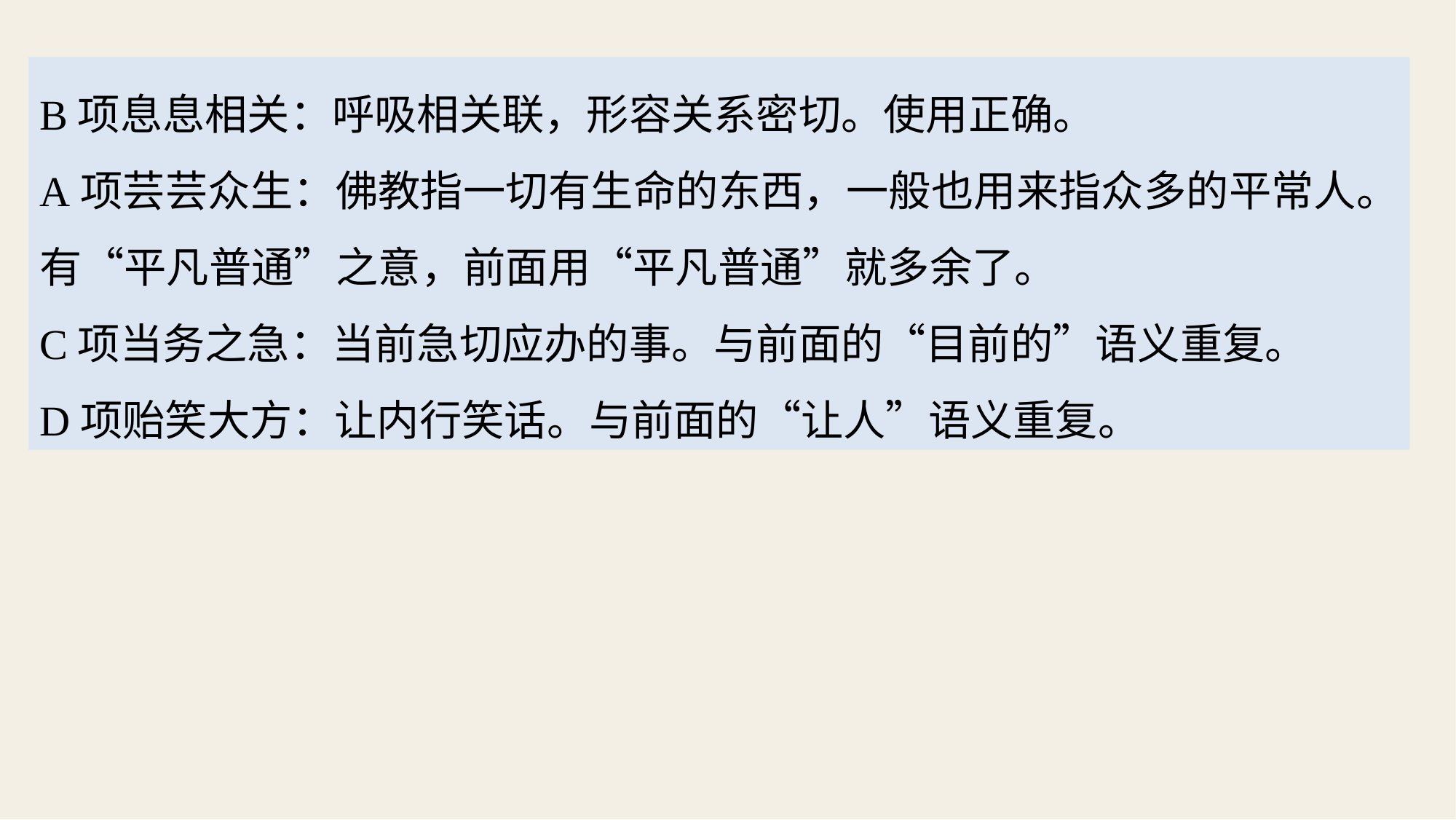

B项息息相关：呼吸相关联，形容关系密切。使用正确。
A项芸芸众生：佛教指一切有生命的东西，一般也用来指众多的平常人。有“平凡普通”之意，前面用“平凡普通”就多余了。
C项当务之急：当前急切应办的事。与前面的“目前的”语义重复。
D项贻笑大方：让内行笑话。与前面的“让人”语义重复。